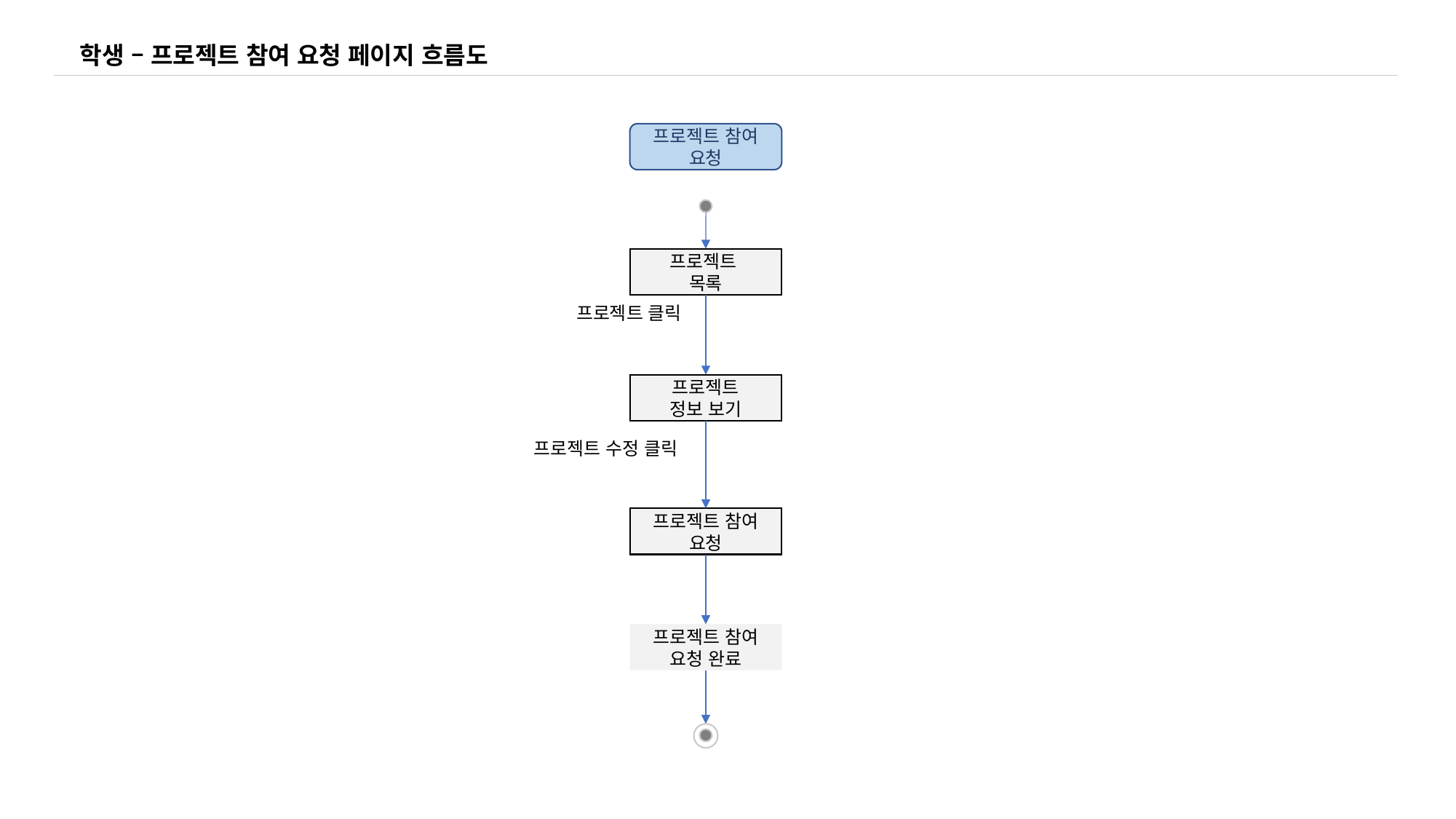

학생 – 프로젝트 참여 요청 페이지 흐름도
프로젝트 참여 요청

프로젝트
목록
프로젝트 클릭
프로젝트
정보 보기
프로젝트 수정 클릭
프로젝트 참여 요청
프로젝트 참여 요청 완료